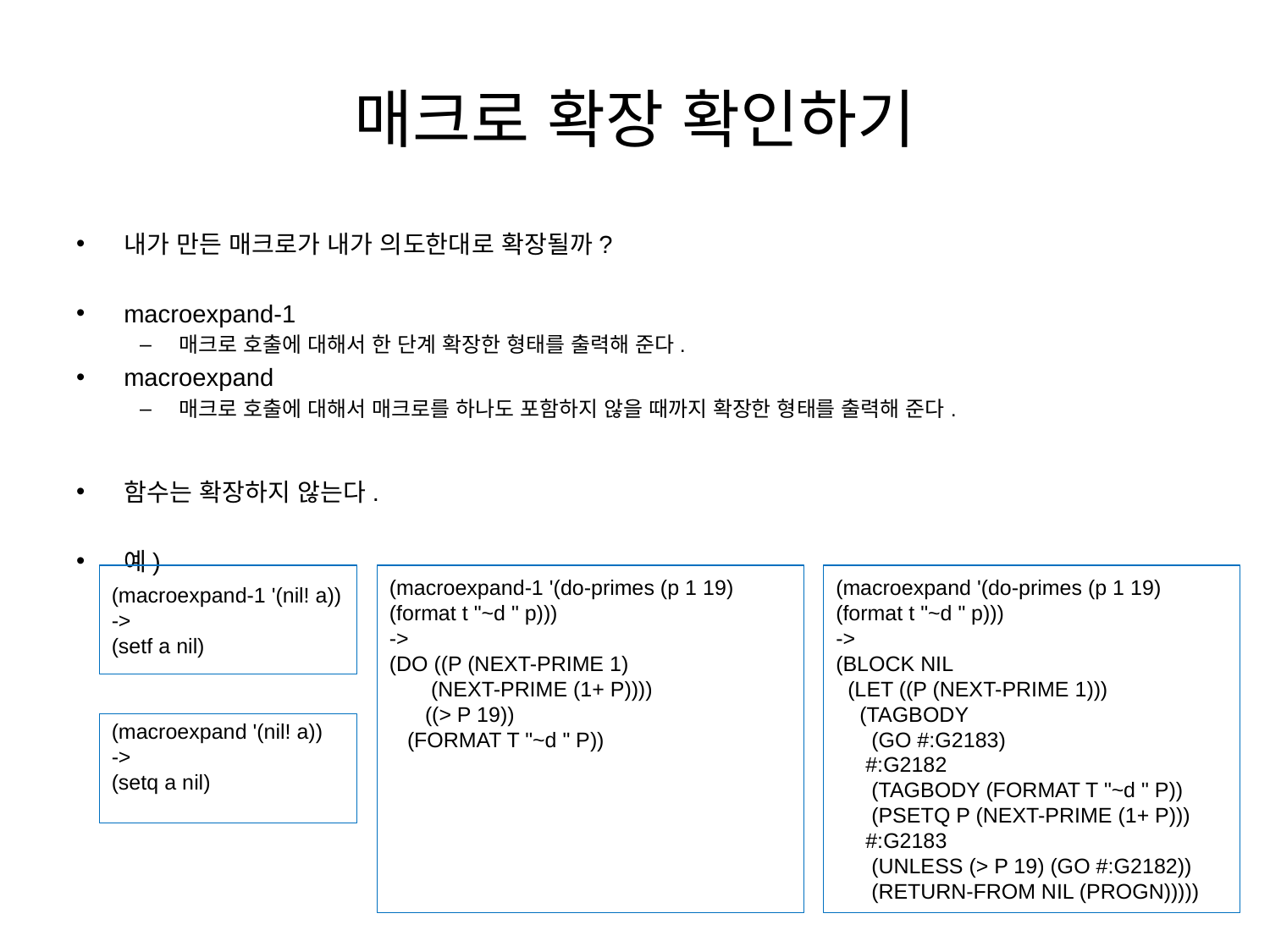

# 매크로 확장 확인하기
내가 만든 매크로가 내가 의도한대로 확장될까?

macroexpand-1
매크로 호출에 대해서 한 단계 확장한 형태를 출력해 준다.
macroexpand
매크로 호출에 대해서 매크로를 하나도 포함하지 않을 때까지 확장한 형태를 출력해 준다.

함수는 확장하지 않는다.

예)

(macroexpand-1 '(nil! a))
->
(setf a nil)
(macroexpand-1 '(do-primes (p 1 19) (format t "~d " p)))
->
(DO ((P (NEXT-PRIME 1)
       (NEXT-PRIME (1+ P))))
      ((> P 19))
   (FORMAT T "~d " P))

(macroexpand '(do-primes (p 1 19) (format t "~d " p)))
->
(BLOCK NIL
  (LET ((P (NEXT-PRIME 1)))
    (TAGBODY
      (GO #:G2183)
     #:G2182
      (TAGBODY (FORMAT T "~d " P))
      (PSETQ P (NEXT-PRIME (1+ P)))
     #:G2183
      (UNLESS (> P 19) (GO #:G2182))
      (RETURN-FROM NIL (PROGN)))))
(macroexpand '(nil! a))
->
(setq a nil)